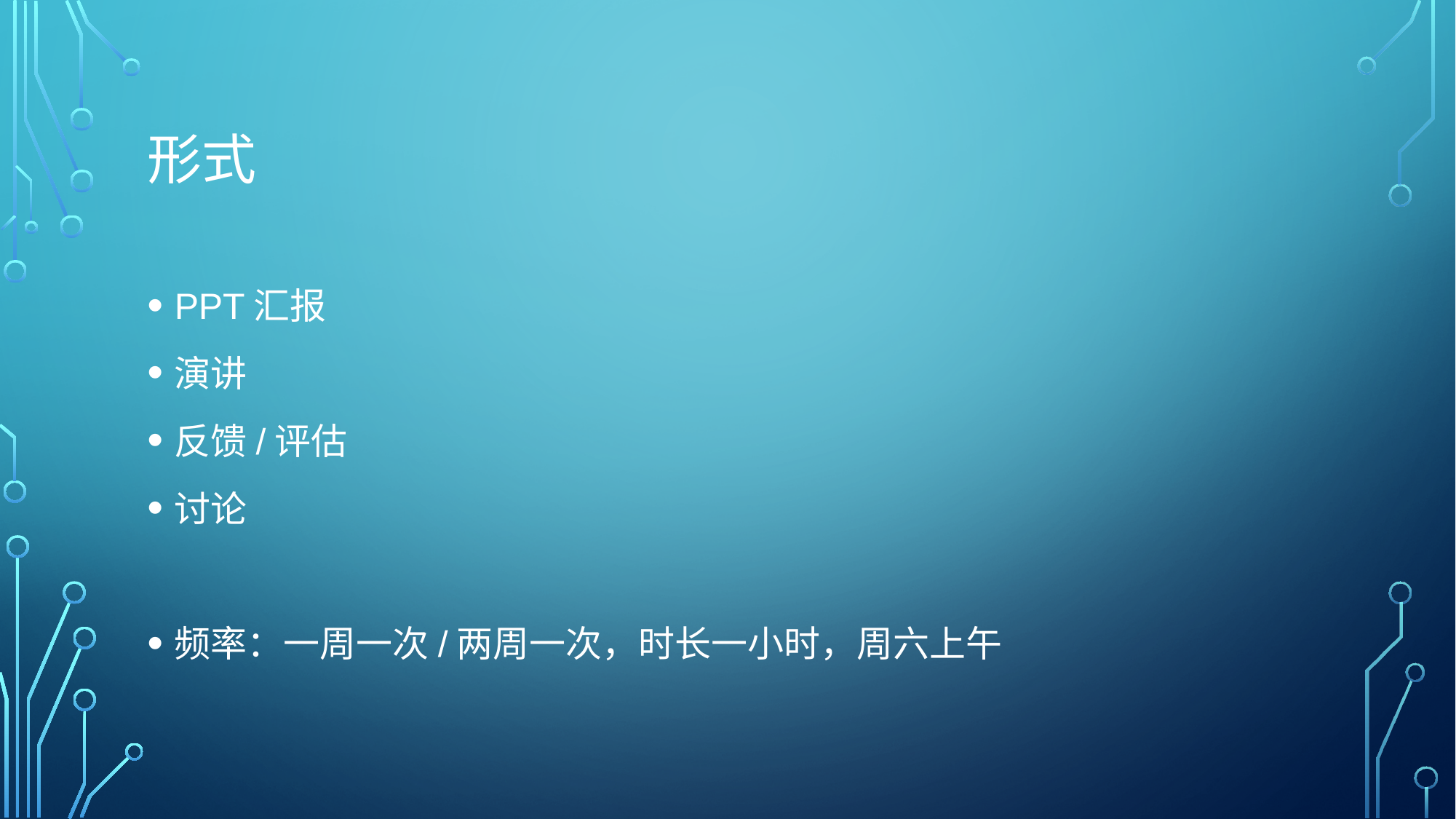

# 形式
PPT汇报
演讲
反馈/评估
讨论

频率：一周一次/两周一次，时长一小时，周六上午